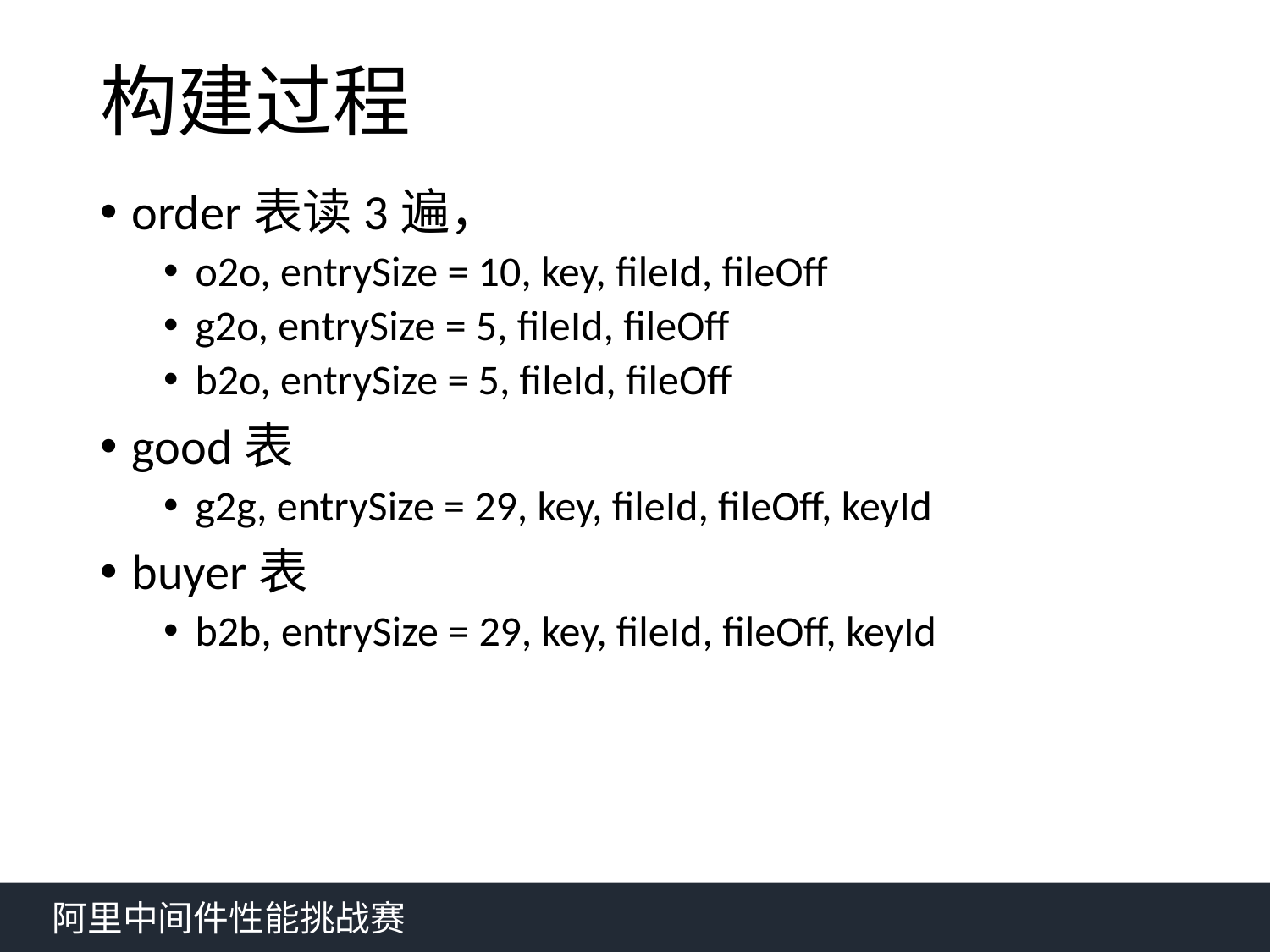

# 构建过程
order表读3遍，
o2o, entrySize = 10, key, fileId, fileOff
g2o, entrySize = 5, fileId, fileOff
b2o, entrySize = 5, fileId, fileOff
good表
g2g, entrySize = 29, key, fileId, fileOff, keyId
buyer表
b2b, entrySize = 29, key, fileId, fileOff, keyId